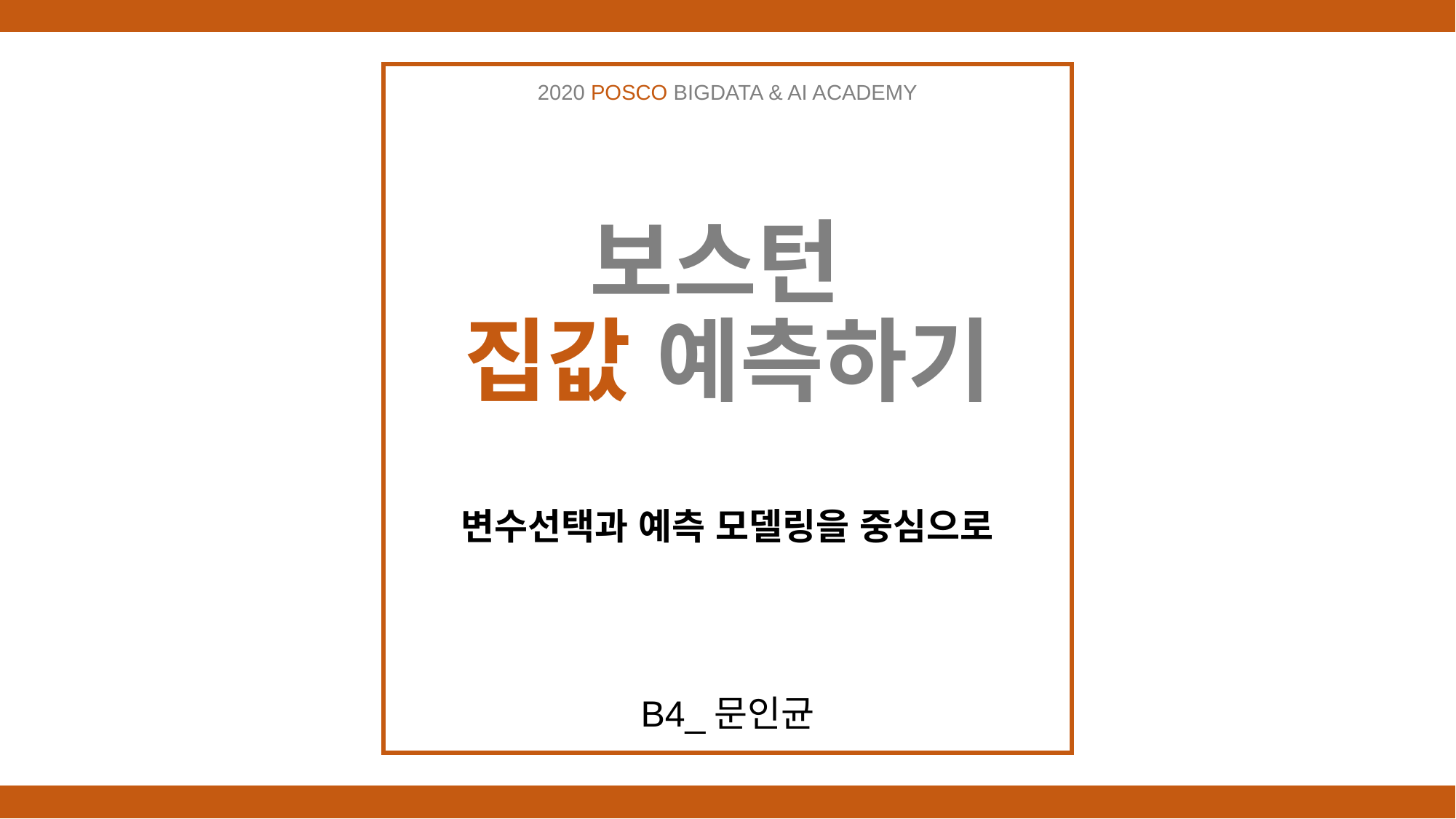

2020 POSCO BIGDATA & AI ACADEMY
B4_문인균
# 보스턴 집값 예측하기
변수선택과 예측 모델링을 중심으로